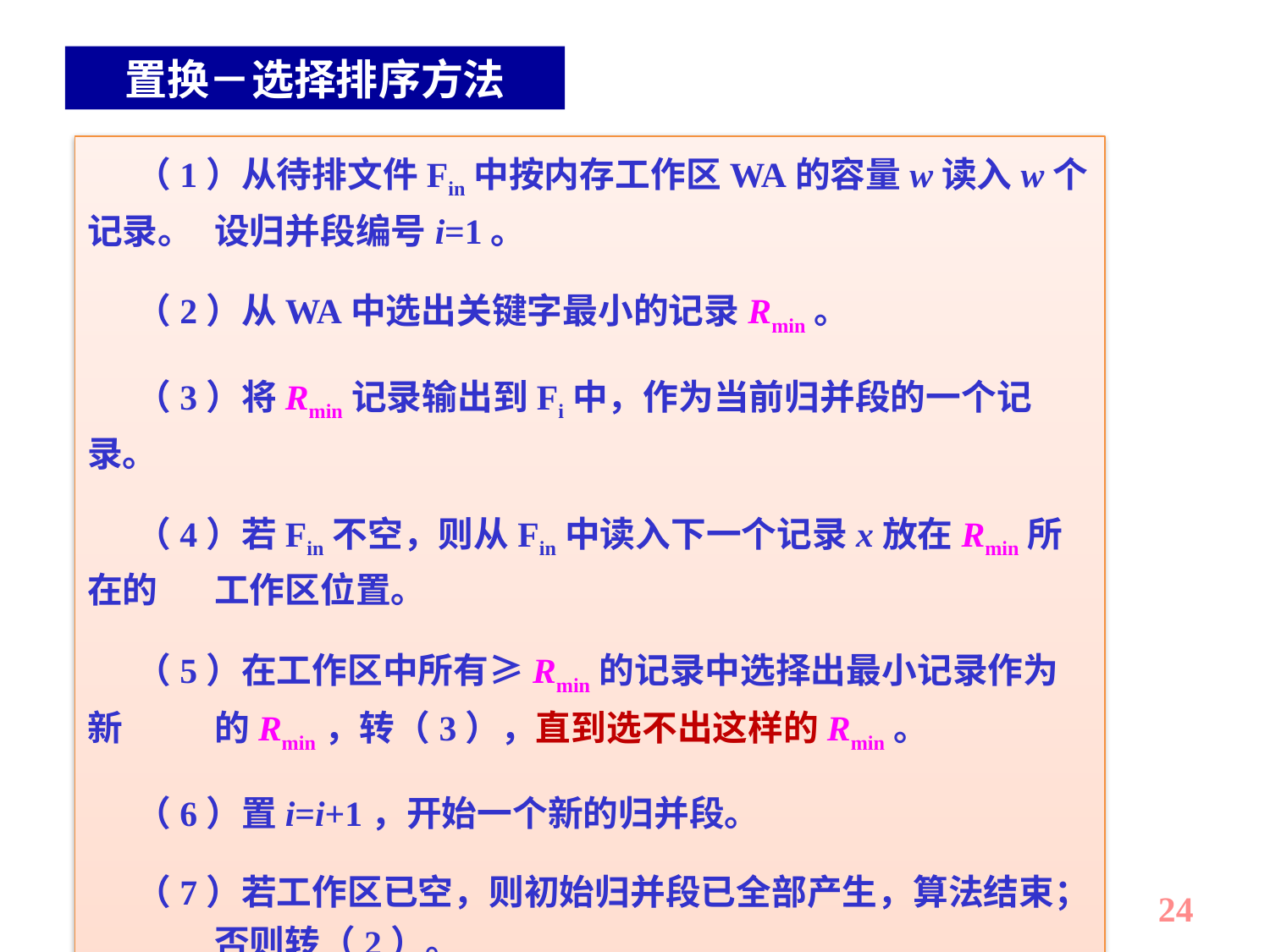

置换－选择排序方法
     （1）从待排文件Fin中按内存工作区WA的容量w读入w个记录。  	设归并段编号i=1。
     （2）从WA中选出关键字最小的记录Rmin。
     （3）将Rmin记录输出到Fi中，作为当前归并段的一个记录。
     （4）若Fin不空，则从Fin中读入下一个记录x放在Rmin所在的	工作区位置。
     （5）在工作区中所有≥Rmin的记录中选择出最小记录作为新	的Rmin，转（3），直到选不出这样的Rmin。
     （6）置i=i+1，开始一个新的归并段。
     （7）若工作区已空，则初始归并段已全部产生，算法结束；	否则转（2）。
24